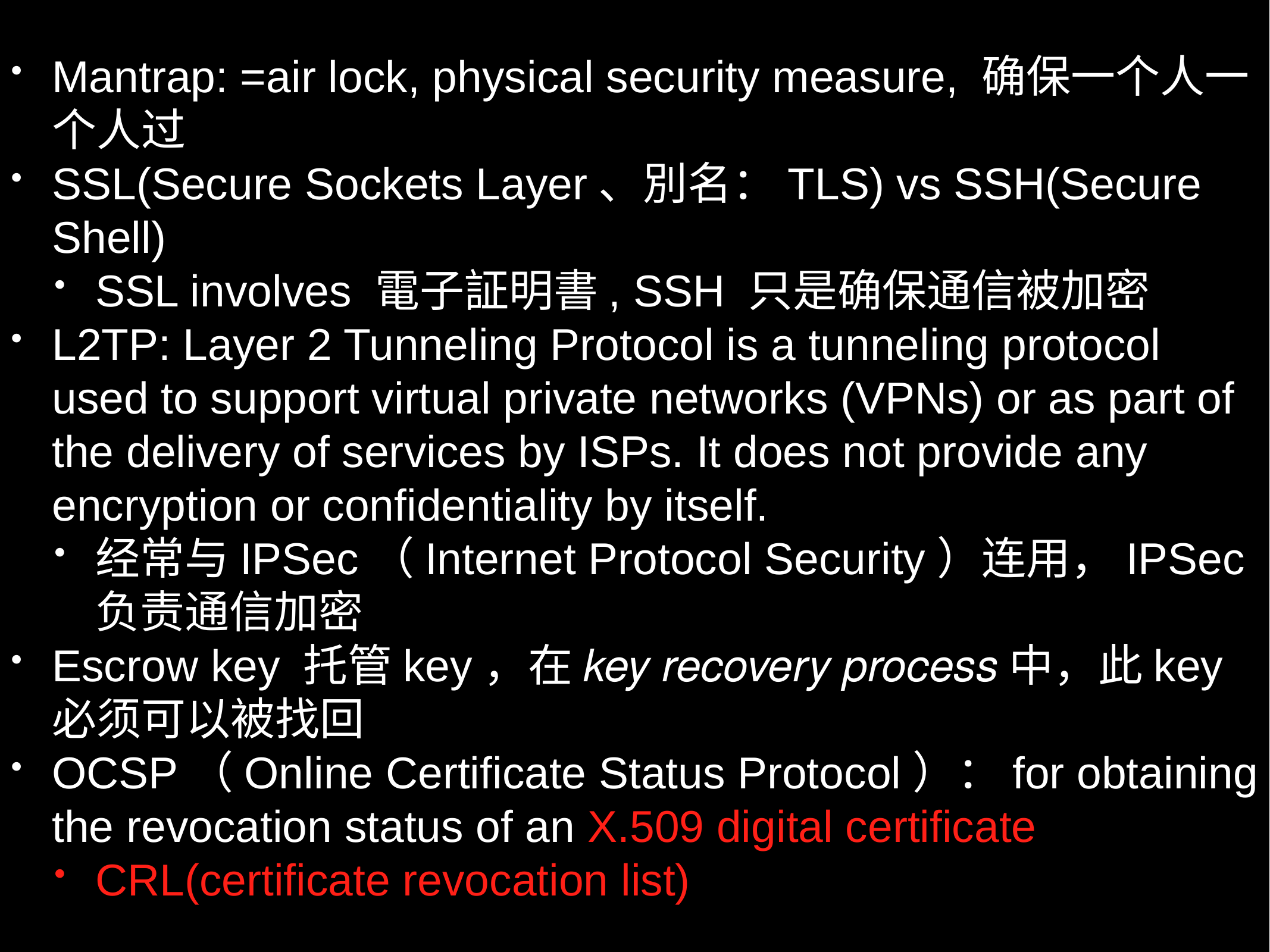

Mantrap: =air lock, physical security measure, 确保一个人一个人过
SSL(Secure Sockets Layer、別名：TLS) vs SSH(Secure Shell)
SSL involves 電子証明書, SSH 只是确保通信被加密
L2TP: Layer 2 Tunneling Protocol is a tunneling protocol used to support virtual private networks (VPNs) or as part of the delivery of services by ISPs. It does not provide any encryption or confidentiality by itself.
经常与IPSec（Internet Protocol Security）连用，IPSec负责通信加密
Escrow key 托管key，在key recovery process中，此key必须可以被找回
OCSP（Online Certificate Status Protocol）：for obtaining the revocation status of an X.509 digital certificate
CRL(certificate revocation list)